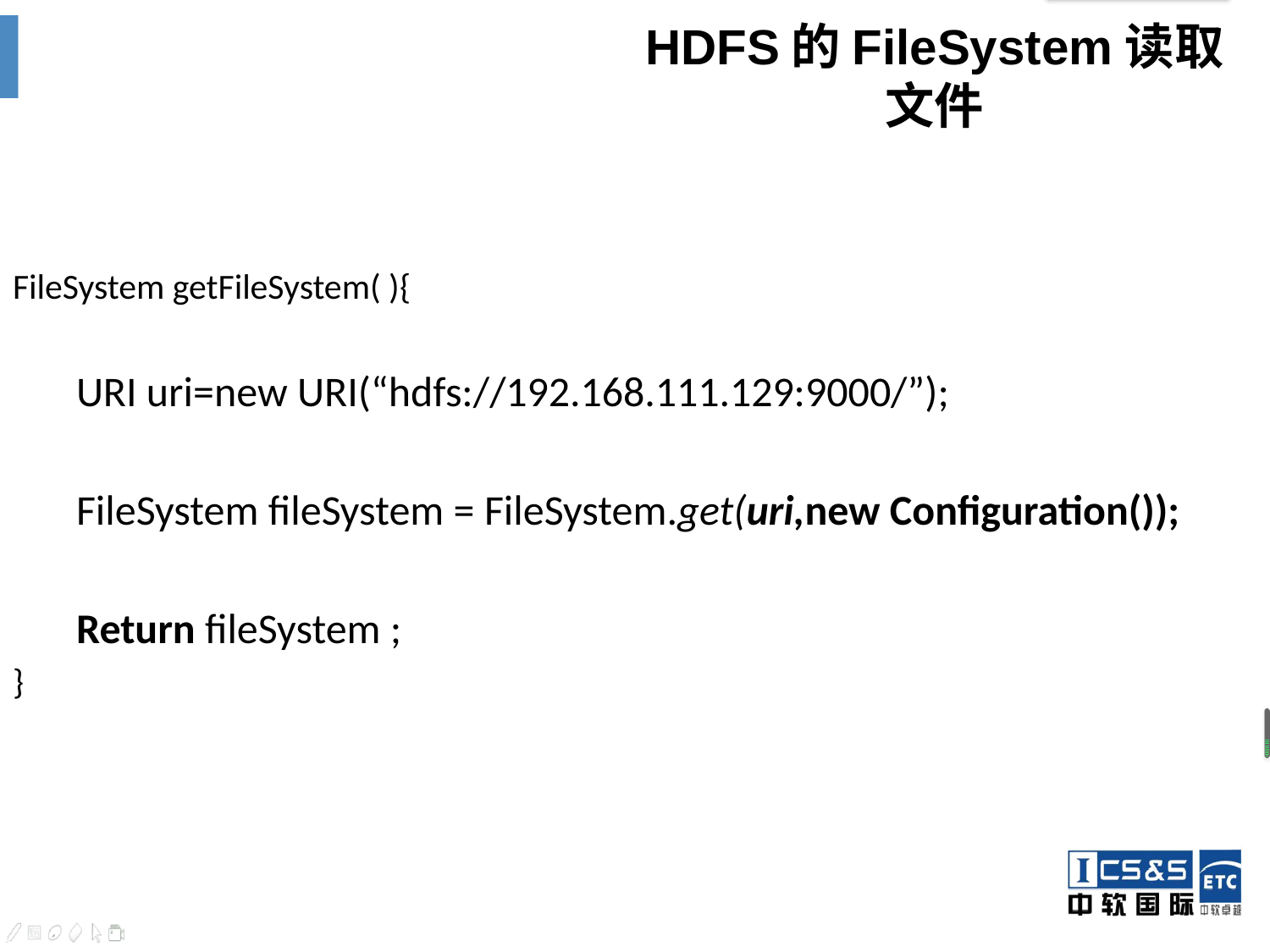

# HDFS的FileSystem读取文件
FileSystem getFileSystem( ){

URI uri=new URI(“hdfs://192.168.111.129:9000/”);

FileSystem fileSystem = FileSystem.get(uri,new Configuration());

Return fileSystem ;
}